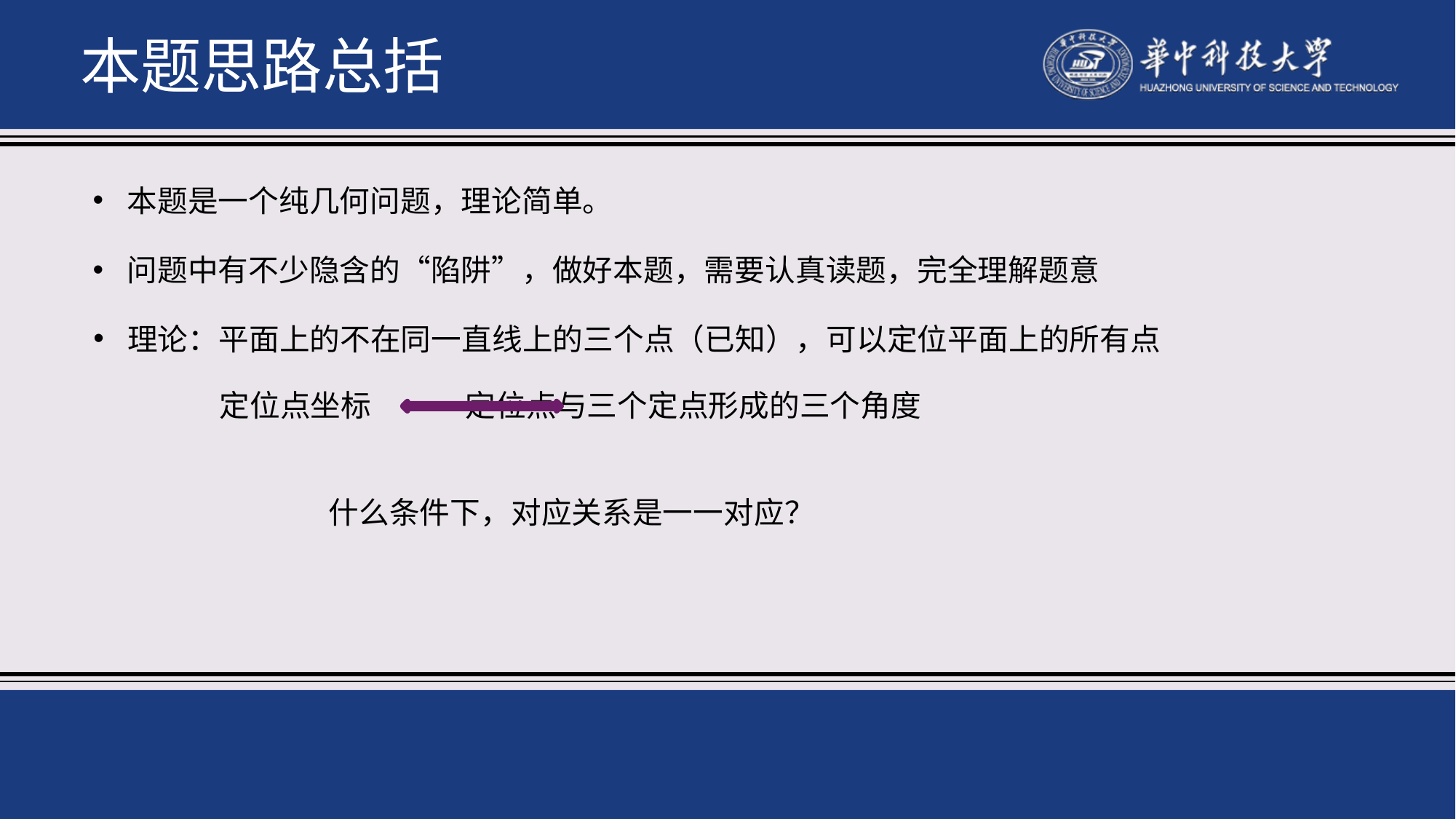

本题思路总括
本题是一个纯几何问题，理论简单。
问题中有不少隐含的“陷阱”，做好本题，需要认真读题，完全理解题意
理论：平面上的不在同一直线上的三个点（已知），可以定位平面上的所有点
定位点坐标              定位点与三个定点形成的三个角度

什么条件下，对应关系是一一对应？